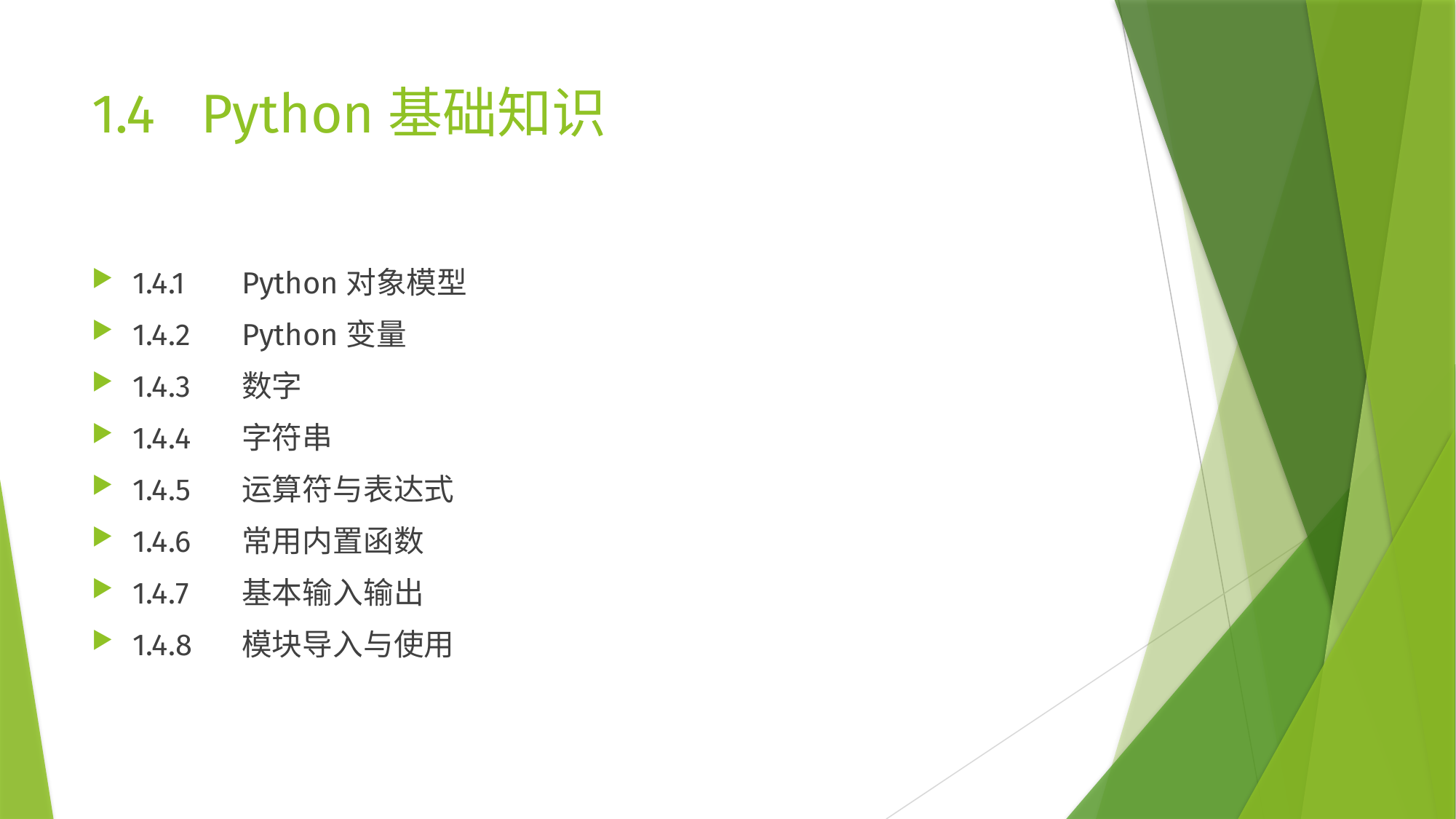

# 1.4	Python基础知识
1.4.1	Python对象模型
1.4.2	Python变量
1.4.3	数字
1.4.4	字符串
1.4.5	运算符与表达式
1.4.6	常用内置函数
1.4.7	基本输入输出
1.4.8	模块导入与使用